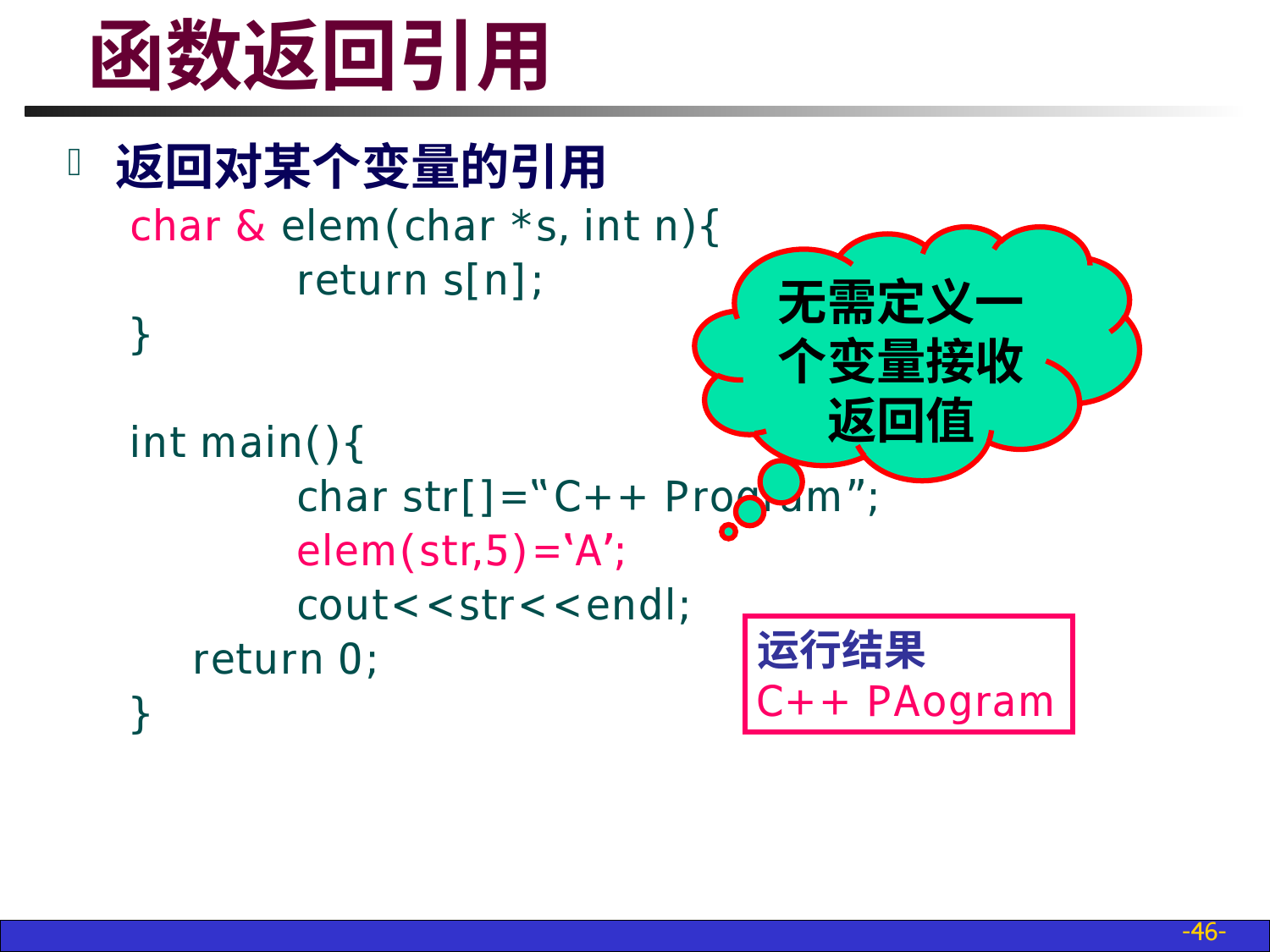

# 函数返回引用
返回对某个变量的引用
char & elem(char *s, int n){
		return s[n];
}

int main(){
		char str[]=“C++ Program”;
		elem(str,5)=‘A’;
		cout<<str<<endl;
     return 0;
}
无需定义一个变量接收返回值
运行结果
C++ PAogram

-46-